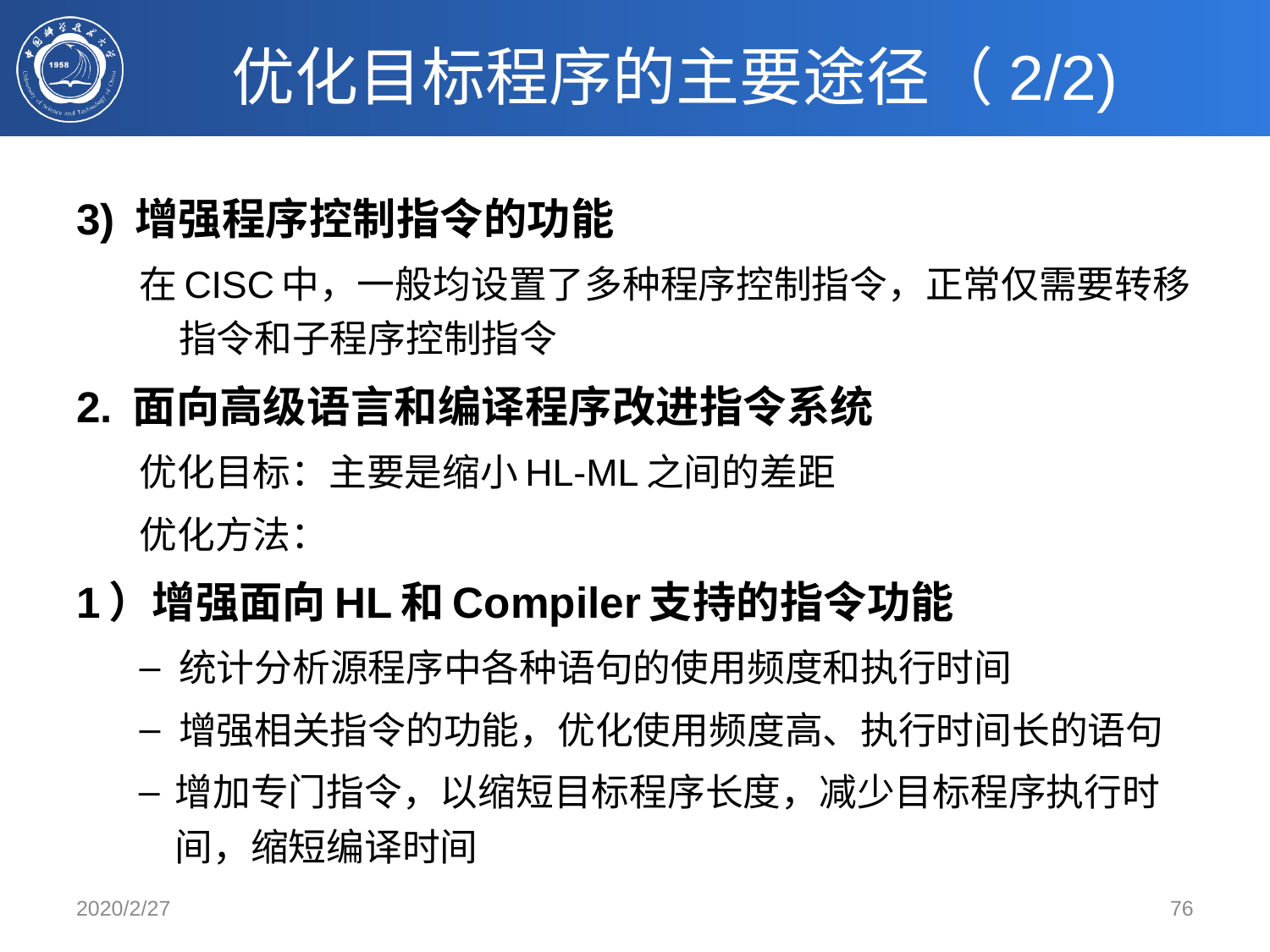

# 优化目标程序的主要途径（2/2)
3) 增强程序控制指令的功能
在CISC中，一般均设置了多种程序控制指令，正常仅需要转移指令和子程序控制指令
2. 面向高级语言和编译程序改进指令系统
优化目标：主要是缩小HL-ML之间的差距
优化方法：
1）增强面向HL和Compiler支持的指令功能
统计分析源程序中各种语句的使用频度和执行时间
增强相关指令的功能，优化使用频度高、执行时间长的语句
增加专门指令，以缩短目标程序长度，减少目标程序执行时间，缩短编译时间
2020/2/27
76